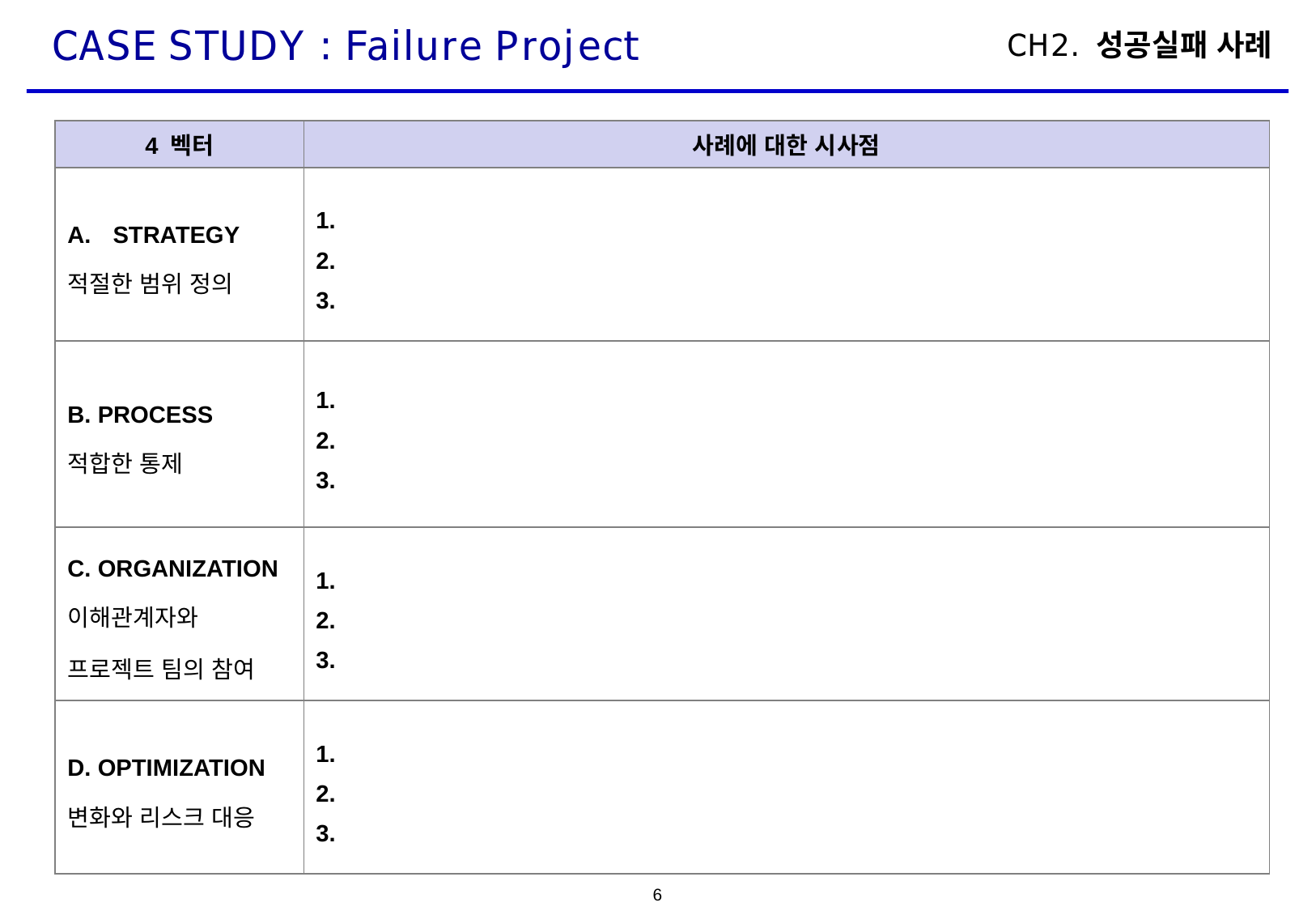

# CASE STUDY : Failure Project
CH2. 성공실패 사례
| 4 벡터 | 사례에 대한 시사점 |
| --- | --- |
| STRATEGY 적절한 범위 정의 |  |
| B. PROCESS 적합한 통제 |  |
| C. ORGANIZATION 이해관계자와 프로젝트 팀의 참여 |  |
| D. OPTIMIZATION 변화와 리스크 대응 |  |